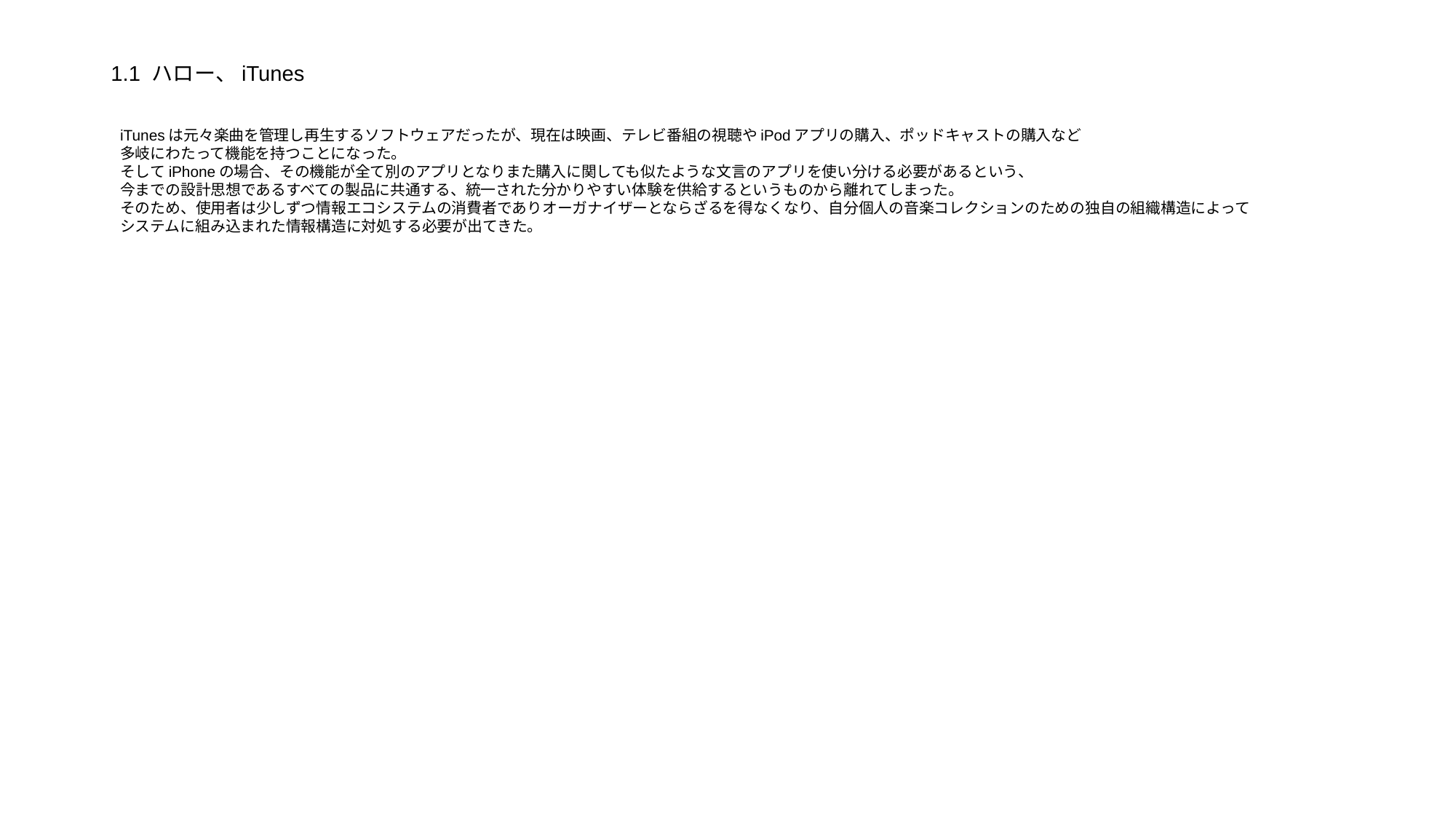

# 1.1 ハロー、iTunes
iTunesは元々楽曲を管理し再生するソフトウェアだったが、現在は映画、テレビ番組の視聴やiPodアプリの購入、ポッドキャストの購入など
多岐にわたって機能を持つことになった。
そしてiPhoneの場合、その機能が全て別のアプリとなりまた購入に関しても似たような文言のアプリを使い分ける必要があるという、
今までの設計思想であるすべての製品に共通する、統一された分かりやすい体験を供給するというものから離れてしまった。
そのため、使用者は少しずつ情報エコシステムの消費者でありオーガナイザーとならざるを得なくなり、自分個人の音楽コレクションのための独自の組織構造によって
システムに組み込まれた情報構造に対処する必要が出てきた。